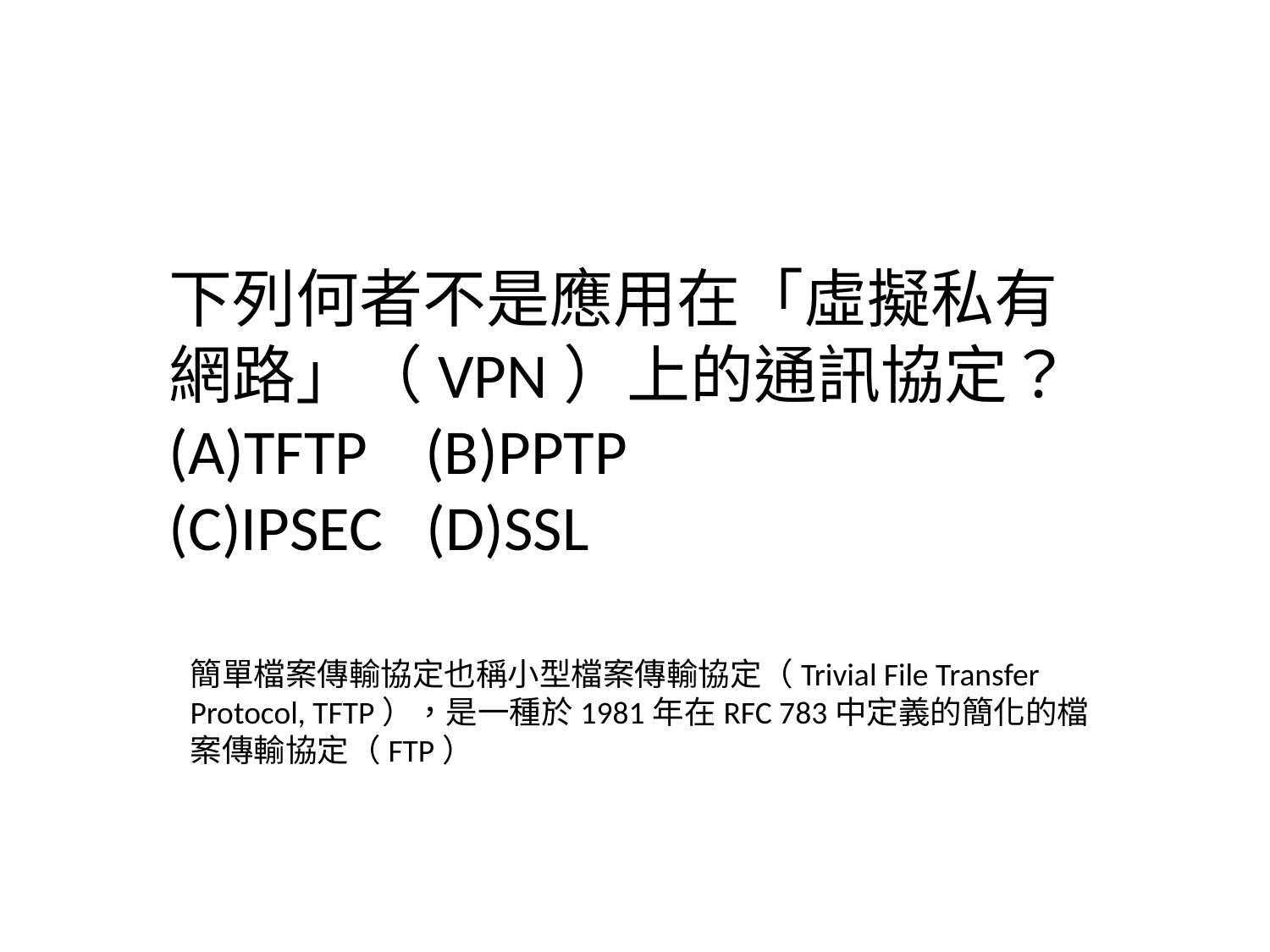

下列何者不是應用在「虛擬私有網路」（VPN）上的通訊協定？
(A)TFTP    (B)PPTP
(C)IPSEC   (D)SSL
簡單檔案傳輸協定也稱小型檔案傳輸協定（Trivial File Transfer Protocol, TFTP），是一種於1981年在RFC 783中定義的簡化的檔案傳輸協定（FTP）